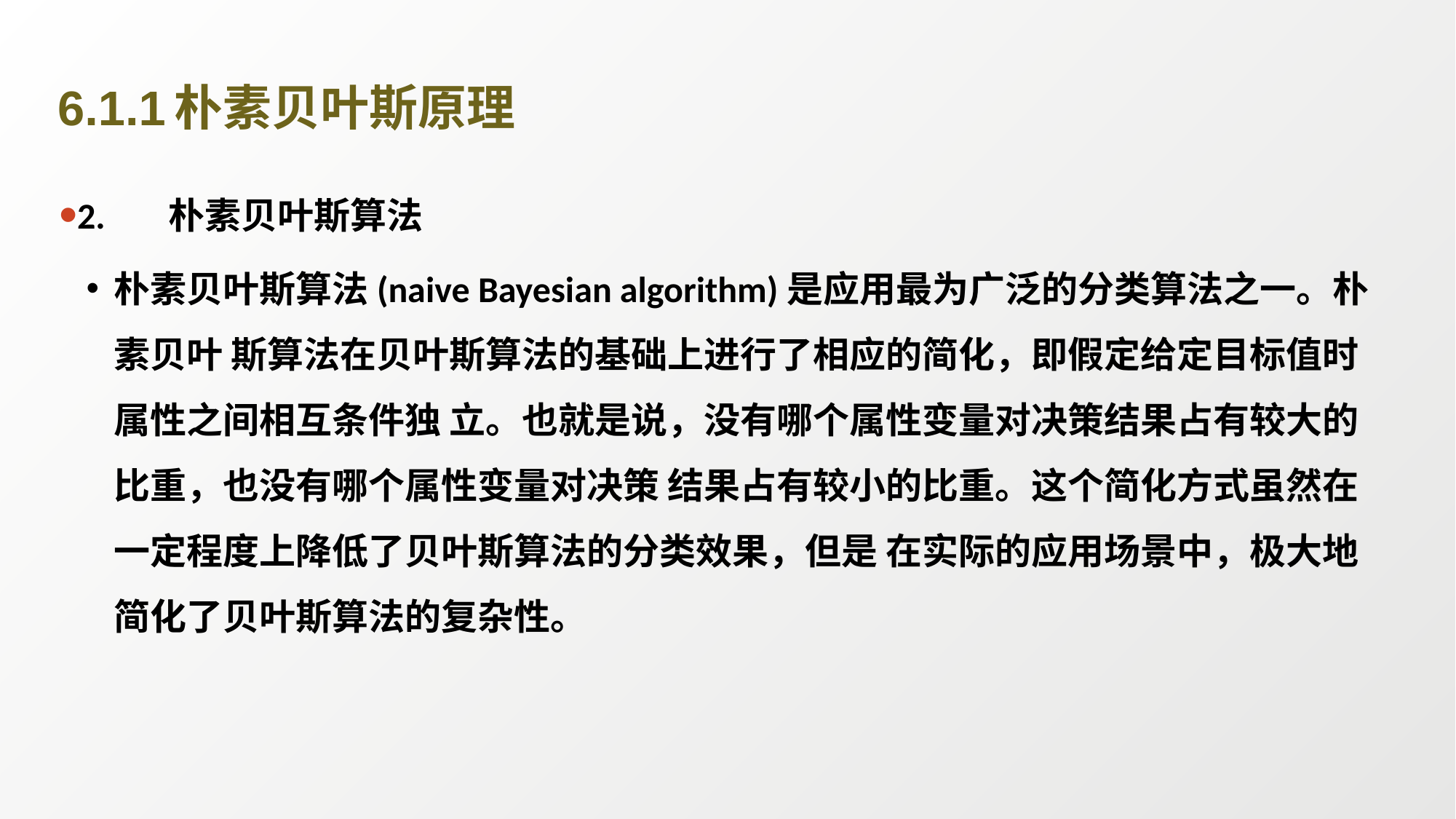

# 6.1.1朴素贝叶斯原理
2.	朴素贝叶斯算法
朴素贝叶斯算法(naive Bayesian algorithm)是应用最为广泛的分类算法之一。朴素贝叶 斯算法在贝叶斯算法的基础上进行了相应的简化，即假定给定目标值时属性之间相互条件独 立。也就是说，没有哪个属性变量对决策结果占有较大的比重，也没有哪个属性变量对决策 结果占有较小的比重。这个简化方式虽然在一定程度上降低了贝叶斯算法的分类效果，但是 在实际的应用场景中，极大地简化了贝叶斯算法的复杂性。